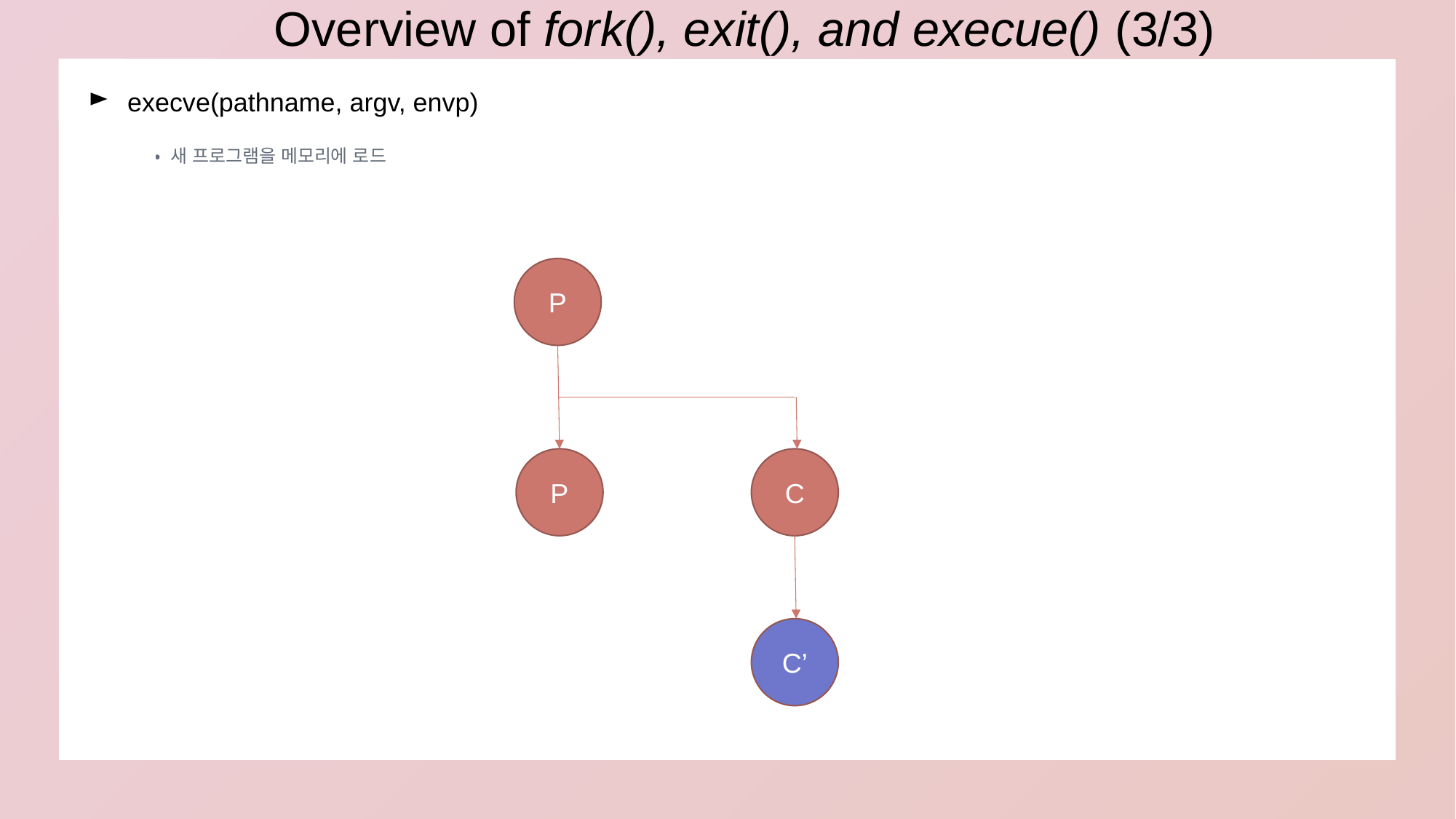

Overview of fork(), exit(), and execue() (3/3)
# execve(pathname, argv, envp)
• 새 프로그램을 메모리에 로드
P
C
P
C’